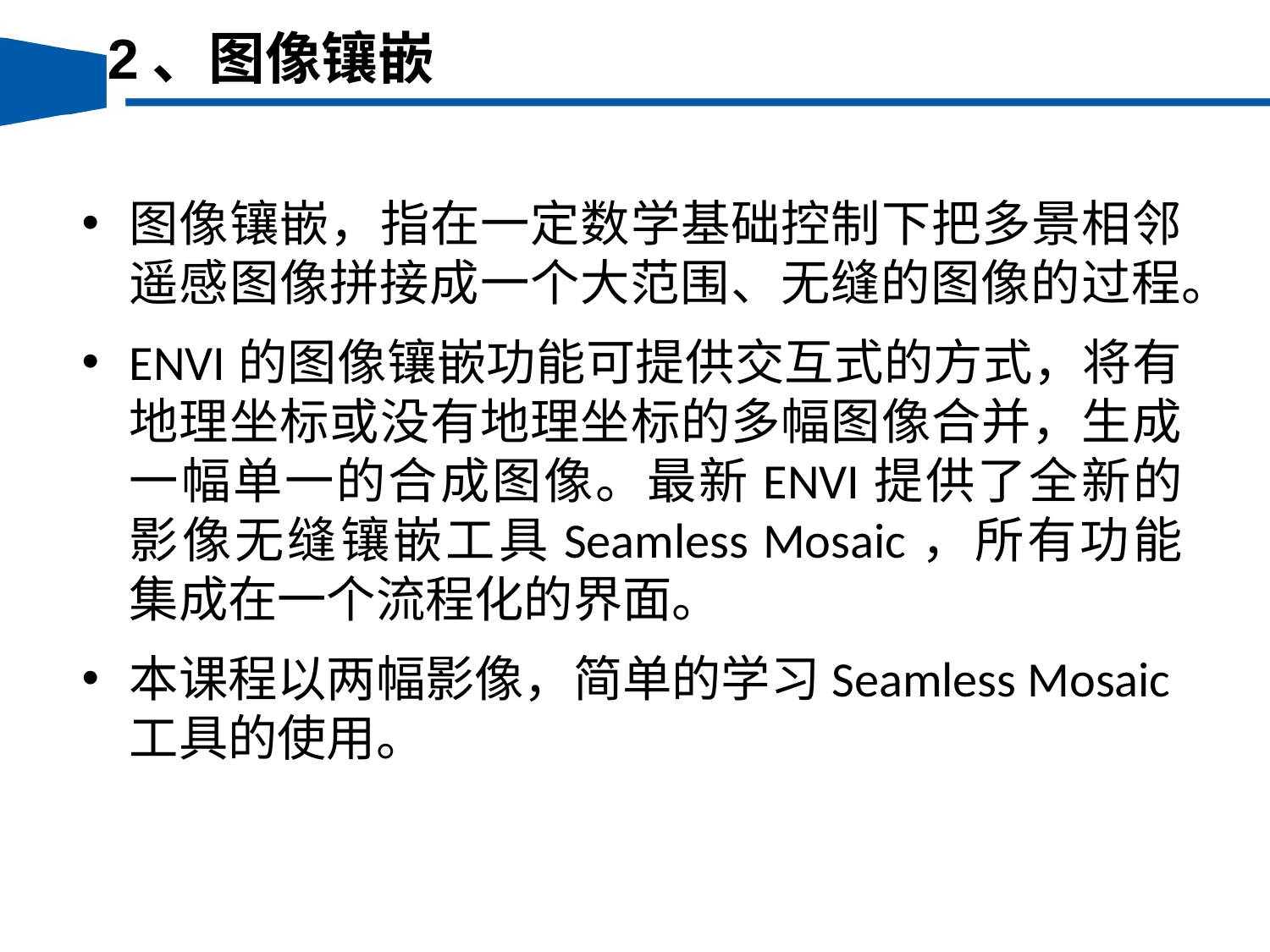

2、图像镶嵌
图像镶嵌，指在一定数学基础控制下把多景相邻遥感图像拼接成一个大范围、无缝的图像的过程。
ENVI的图像镶嵌功能可提供交互式的方式，将有地理坐标或没有地理坐标的多幅图像合并，生成一幅单一的合成图像。最新ENVI提供了全新的影像无缝镶嵌工具Seamless Mosaic，所有功能集成在一个流程化的界面。
本课程以两幅影像，简单的学习Seamless Mosaic工具的使用。